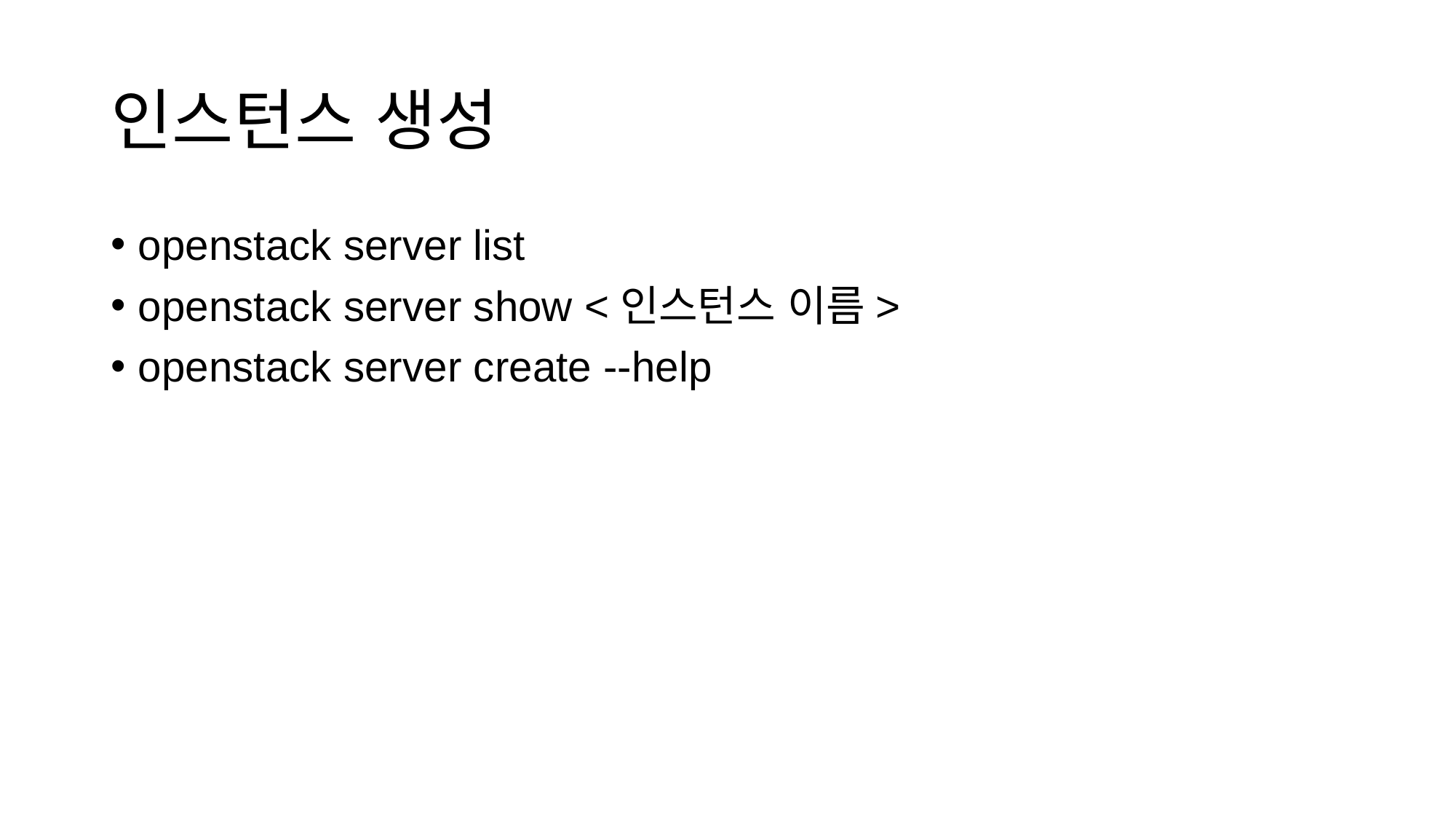

# 인스턴스 생성
openstack server list
openstack server show <인스턴스 이름>
openstack server create --help